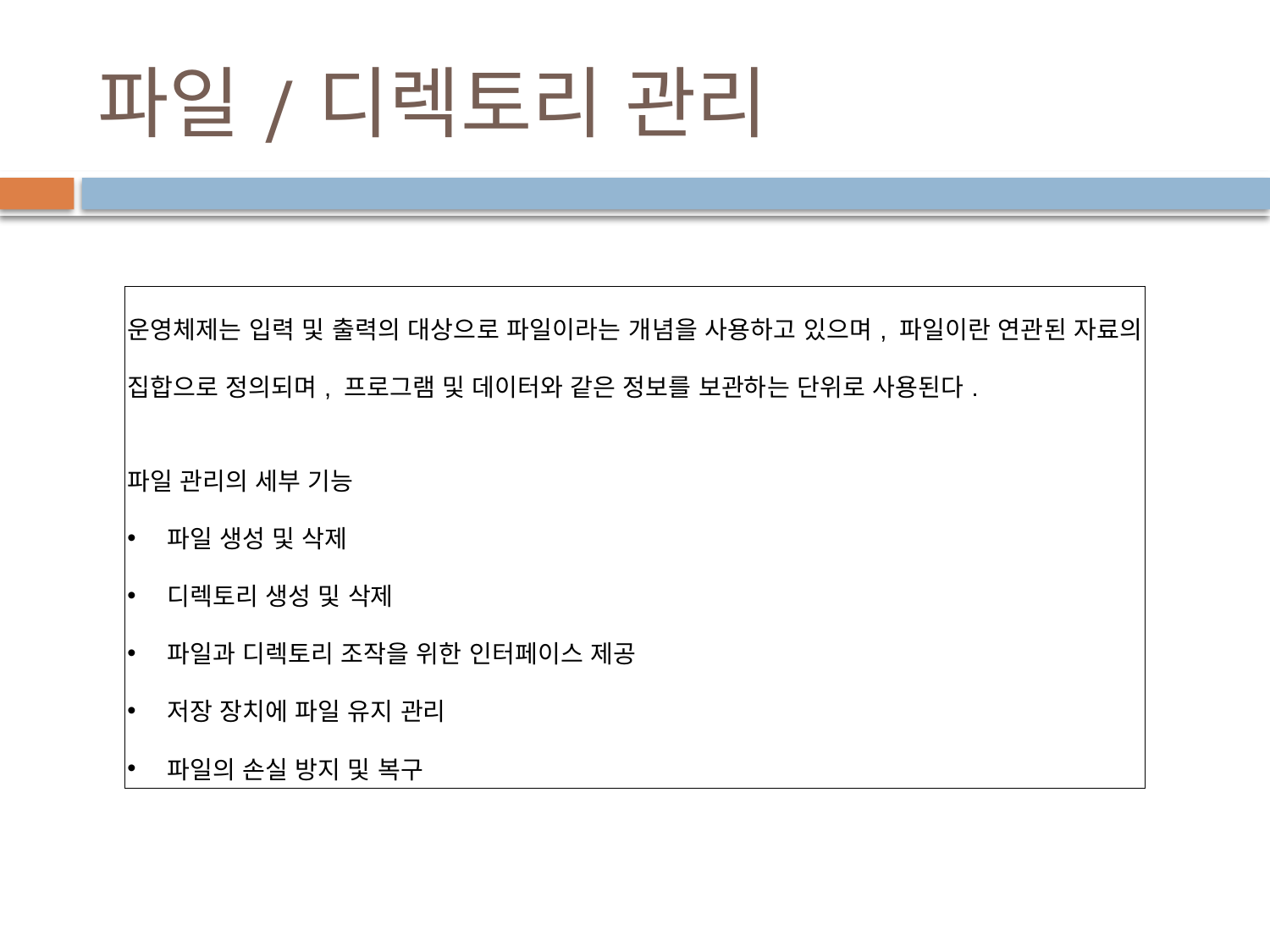

# 파일/디렉토리 관리
| 운영체제는 입력 및 출력의 대상으로 파일이라는 개념을 사용하고 있으며, 파일이란 연관된 자료의 집합으로 정의되며, 프로그램 및 데이터와 같은 정보를 보관하는 단위로 사용된다. 파일 관리의 세부 기능 파일 생성 및 삭제 디렉토리 생성 및 삭제 파일과 디렉토리 조작을 위한 인터페이스 제공 저장 장치에 파일 유지 관리 파일의 손실 방지 및 복구 |
| --- |